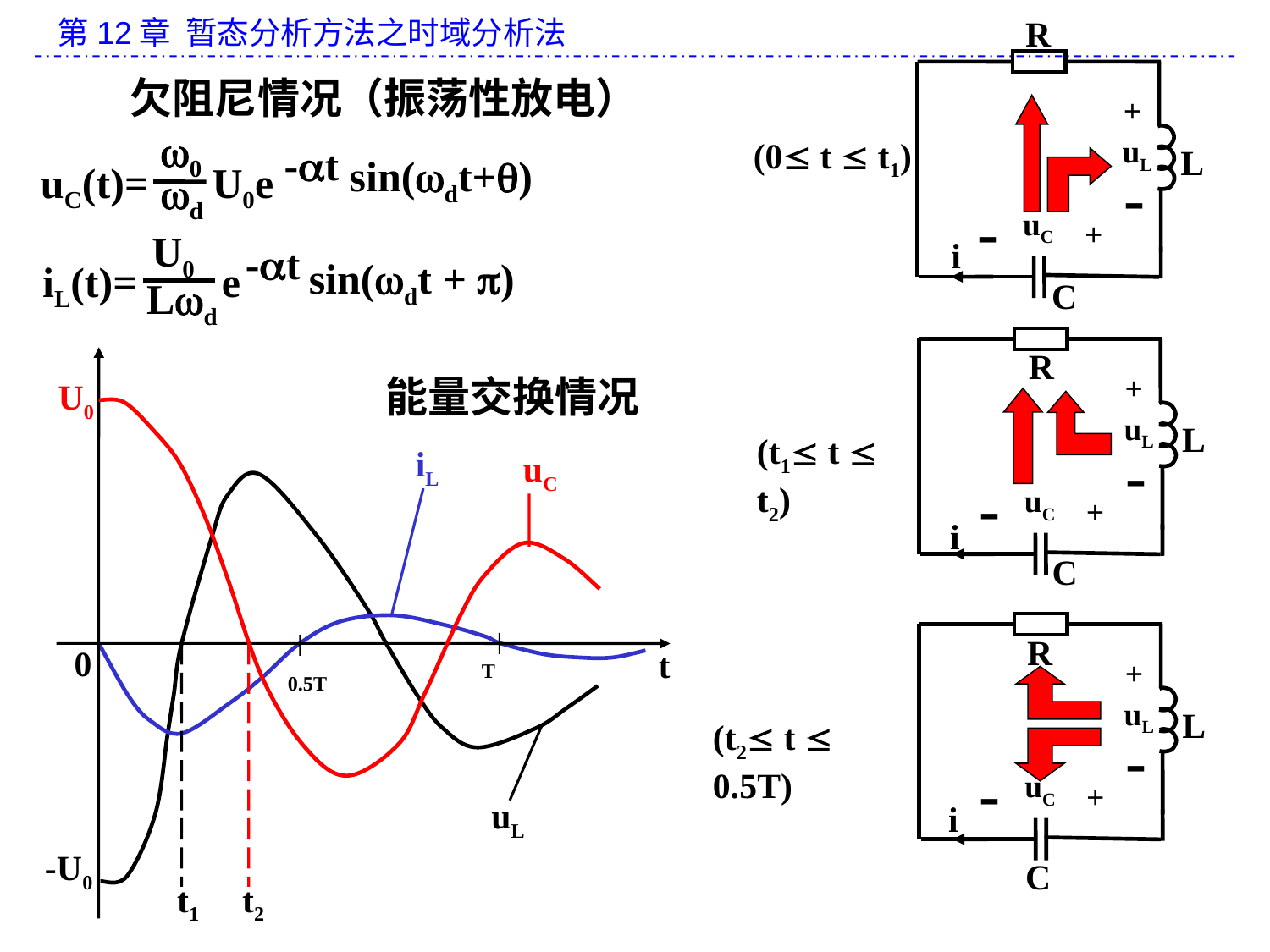

R

+
uL

L
-
-

uC
+
i

C

(0≤ t ≤ t1)
欠阻尼情况（振荡性放电）

ω0
      -αt
sin(ωdt+θ)
uC(t)=      U0e
ωd

U0
      -αt
sin(ωdt + π)
iL(t)=        e
Lωd

R

+
uL

L
-
-

uC
+
i

C

(t1≤ t ≤ t2)

U0

iL

uC

T

0

t
0.5T

能量交换情况

uL
-U0

R

+
uL

L
-
-

uC
+
i

C
(t2≤ t ≤ 0.5T)

t1

t2